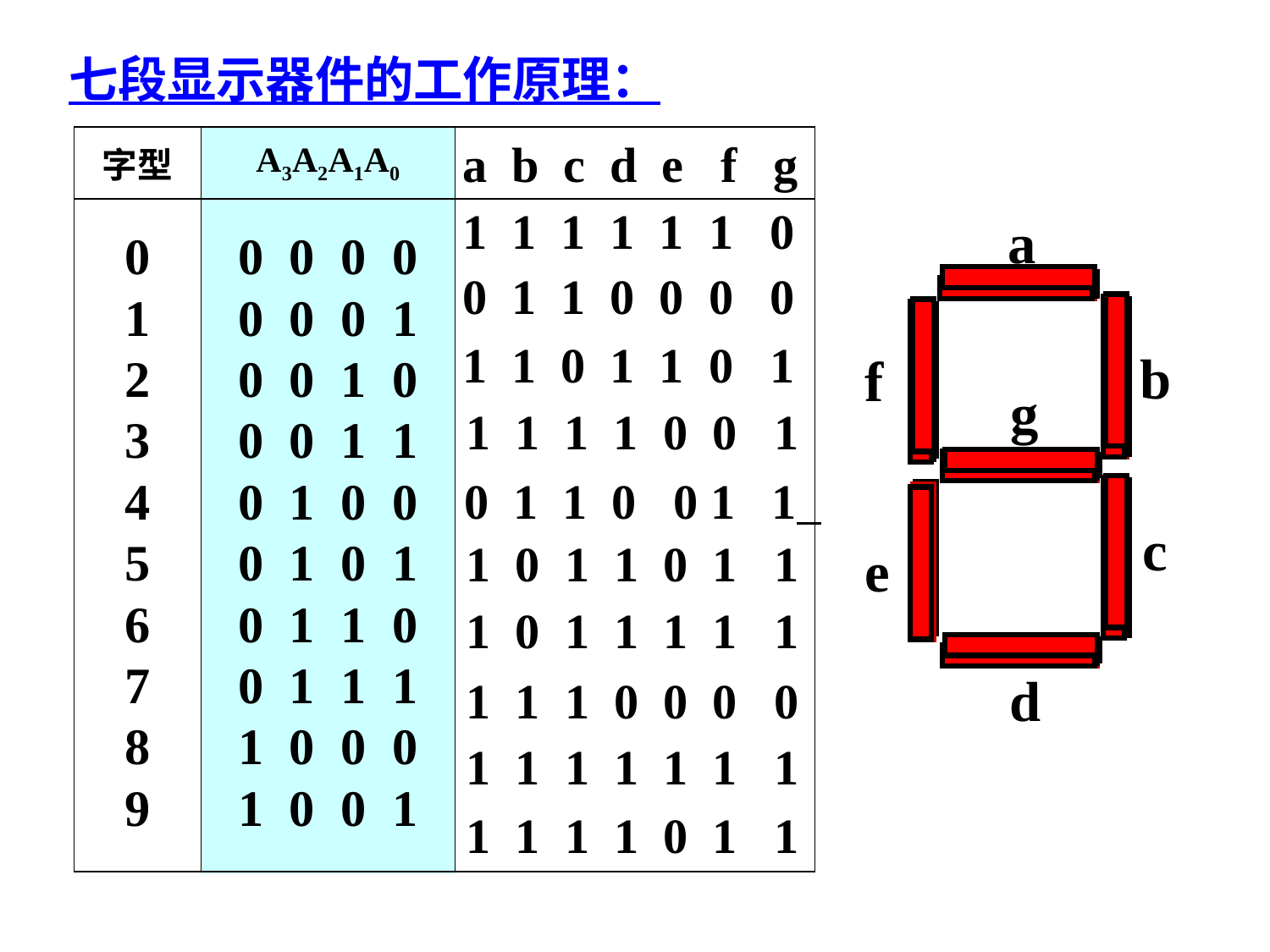

七段显示器件的工作原理：
a  b  c  d  e   f   g
| 字型 | A3A2A1A0 |  |
| --- | --- | --- |
| 0 1 2 3 4 5 6 7 8 9 | 0 0 0 0 0 0 0 1 0 0 1 0 0 0 1 1 0 1 0 0 0 1 0 1 0 1 1 0 0 1 1 1 1 0 0 0 1 0 0 1 |  |

1  1  1  1  1  1   0
a

0  1  1  0  0  0   0

1  1  0  1  1  0   1
b
f
g

1  1  1  1  0  0   1
0  1  1  0   0 1   1

c
1  0  1  1  0  1   1
e

1  0  1  1  1  1   1
d
1  1  1  0  0  0   0
1  1  1  1  1  1   1
1  1  1  1  0  1   1